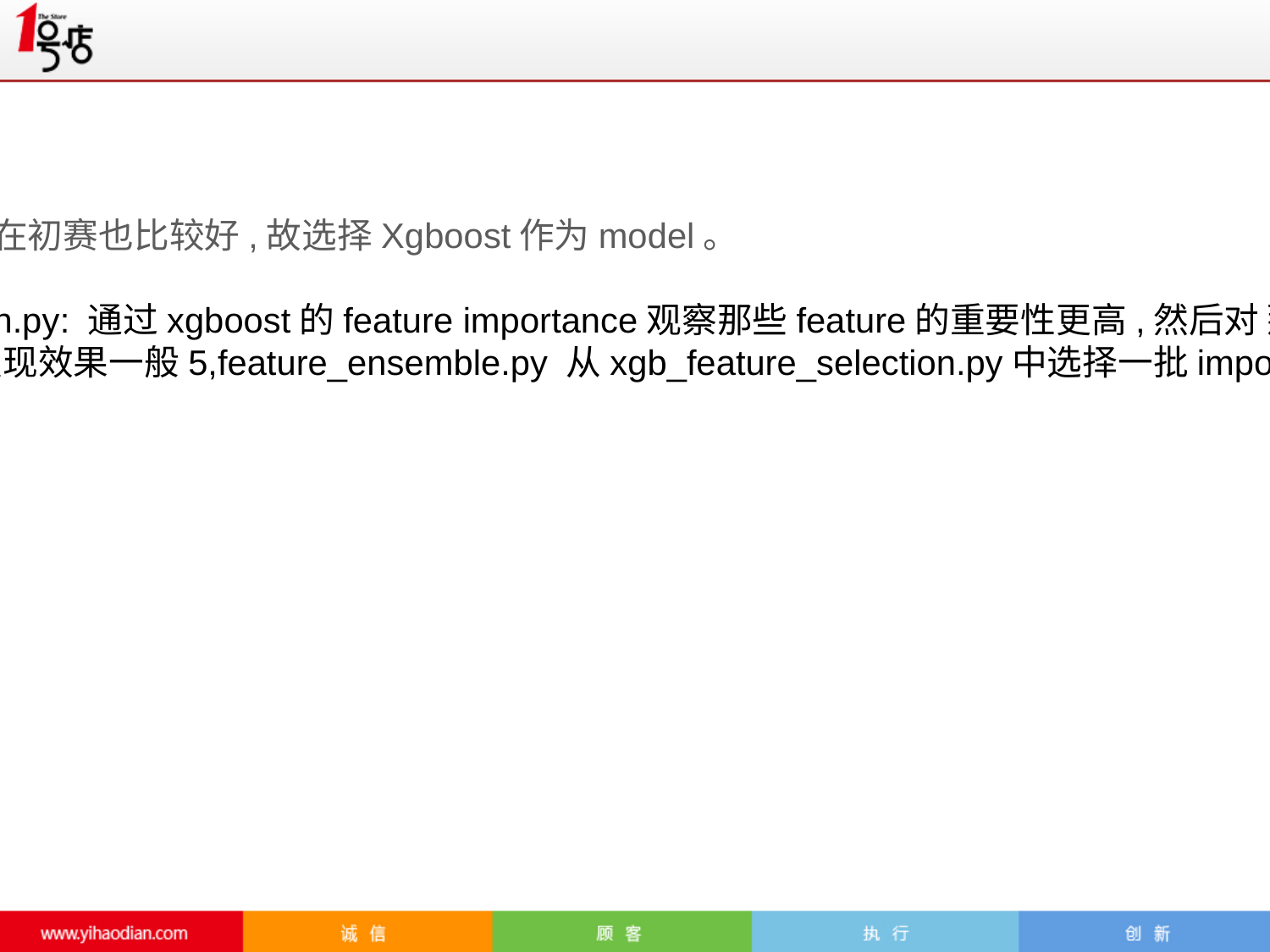

模型选择
1,lr_model.py:Logistic Regression模型来预测,效果不好,放弃;
2,network.py: 用keras封装的神经网络模型,机器太差调参跑不了,放弃;
3,XgboostClassifier.py: 将xgboost封装为sklearn pipeline支持的类,方便调参,且时间成本相对nn较低, 效果在初赛也比较好,故选择Xgboost作为model。
代码基本解释:
1,xgb_model.py: 查看对应的cv分数,初步判断num_boost为eta的一些初步取值范围; 2,xgb_feature_selection.py: 通过xgboost的feature importance观察那些feature的重要性更高,然后对 那一类特征做基本的特征组合处理(feature_ensemble.py);3,xgb1_20_2.py RandomSearch 寻找xgboost最优参数
4,xgb1_20_2_pos_weight.py 与xgb1_20_2.py效果一样,考虑不平衡样本数量,多了scale_pos_weight, 但是发现效果一般5,feature_ensemble.py 从xgb_feature_selection.py中选择一批importance比较高的特征值,然后做组合 特征计算。